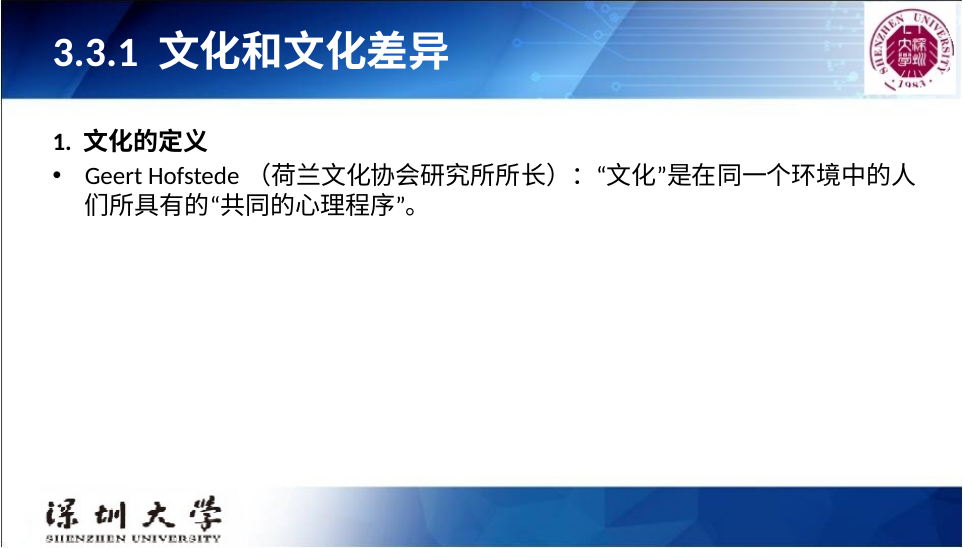

# 3.3.1 文化和文化差异
1. 文化的定义
Geert Hofstede（荷兰文化协会研究所所长）：“文化”是在同一个环境中的人们所具有的“共同的心理程序”。
112